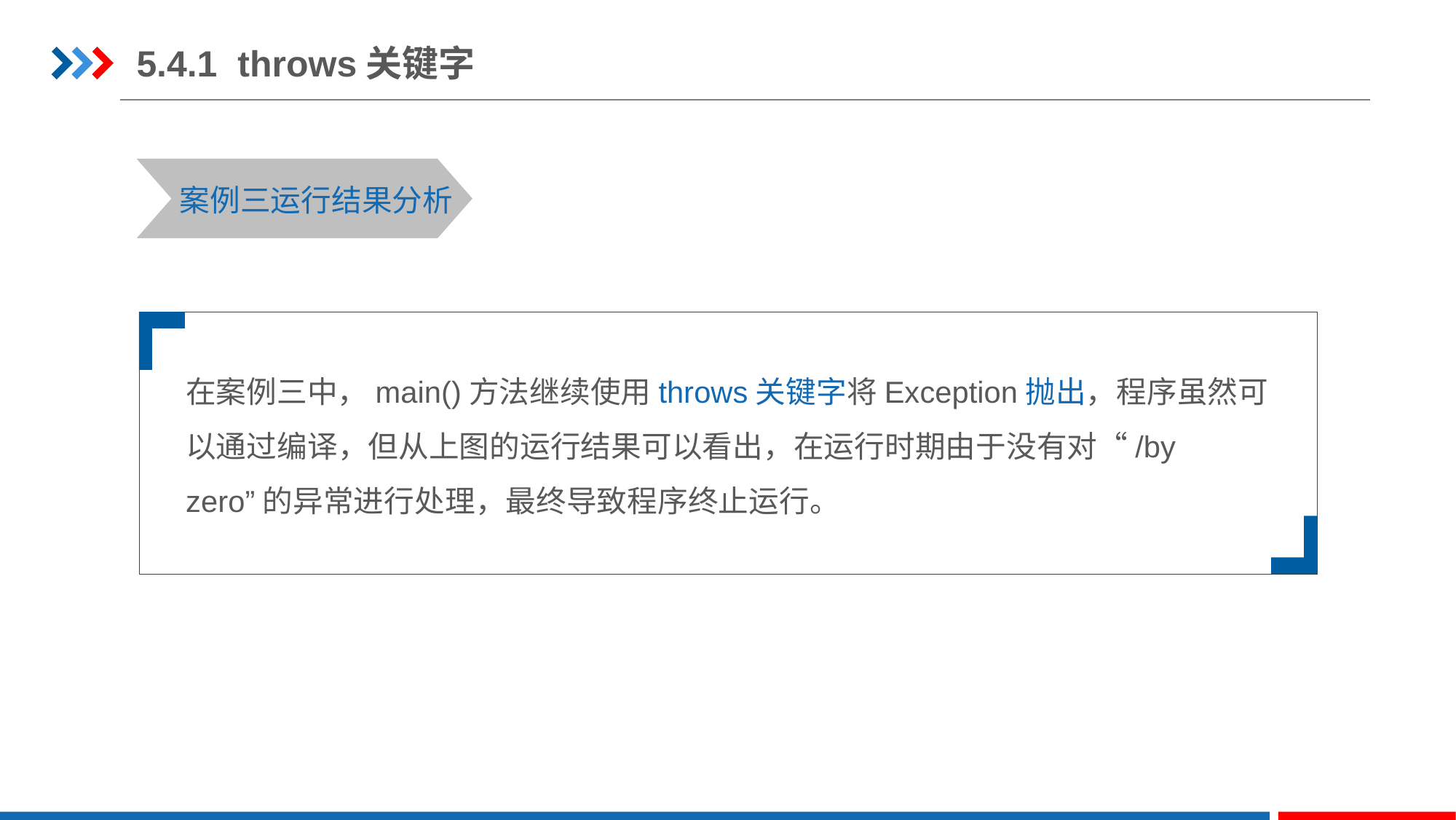

5.4.1  throws关键字

案例三运行结果分析

在案例三中，main()方法继续使用throws关键字将Exception抛出，程序虽然可以通过编译，但从上图的运行结果可以看出，在运行时期由于没有对“/by zero”的异常进行处理，最终导致程序终止运行。